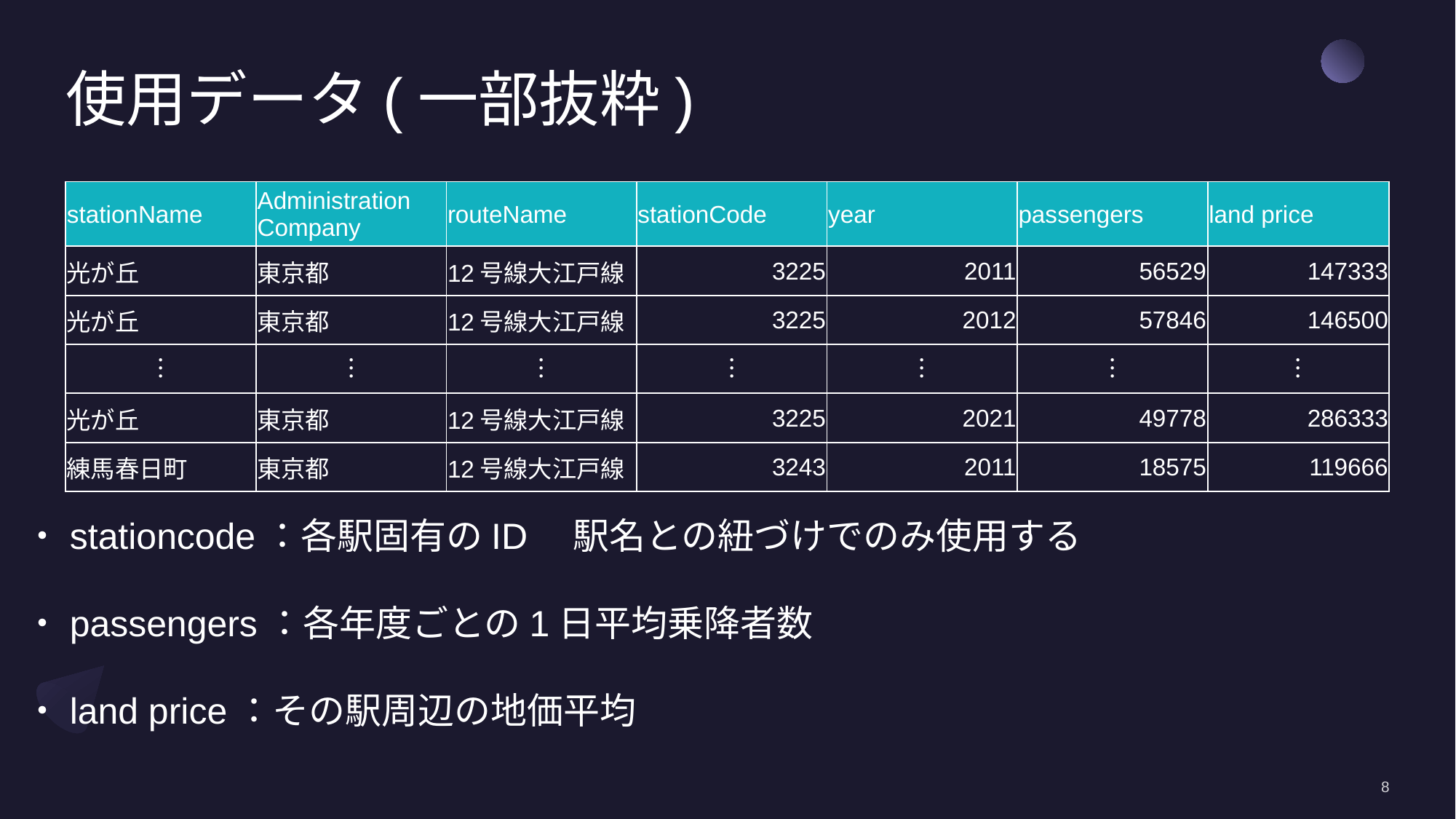

# 使用データ(一部抜粋)
| stationName | Administration Company | routeName | stationCode | year | passengers | land price |
| --- | --- | --- | --- | --- | --- | --- |
| 光が丘 | 東京都 | 12号線大江戸線 | 3225 | 2011 | 56529 | 147333 |
| 光が丘 | 東京都 | 12号線大江戸線 | 3225 | 2012 | 57846 | 146500 |
| ︙ | ︙ | ︙ | ︙ | ︙ | ︙ | ︙ |
| 光が丘 | 東京都 | 12号線大江戸線 | 3225 | 2021 | 49778 | 286333 |
| 練馬春日町 | 東京都 | 12号線大江戸線 | 3243 | 2011 | 18575 | 119666 |
・stationcode：各駅固有のID　駅名との紐づけでのみ使用する

・passengers：各年度ごとの1日平均乗降者数

・land price：その駅周辺の地価平均
8